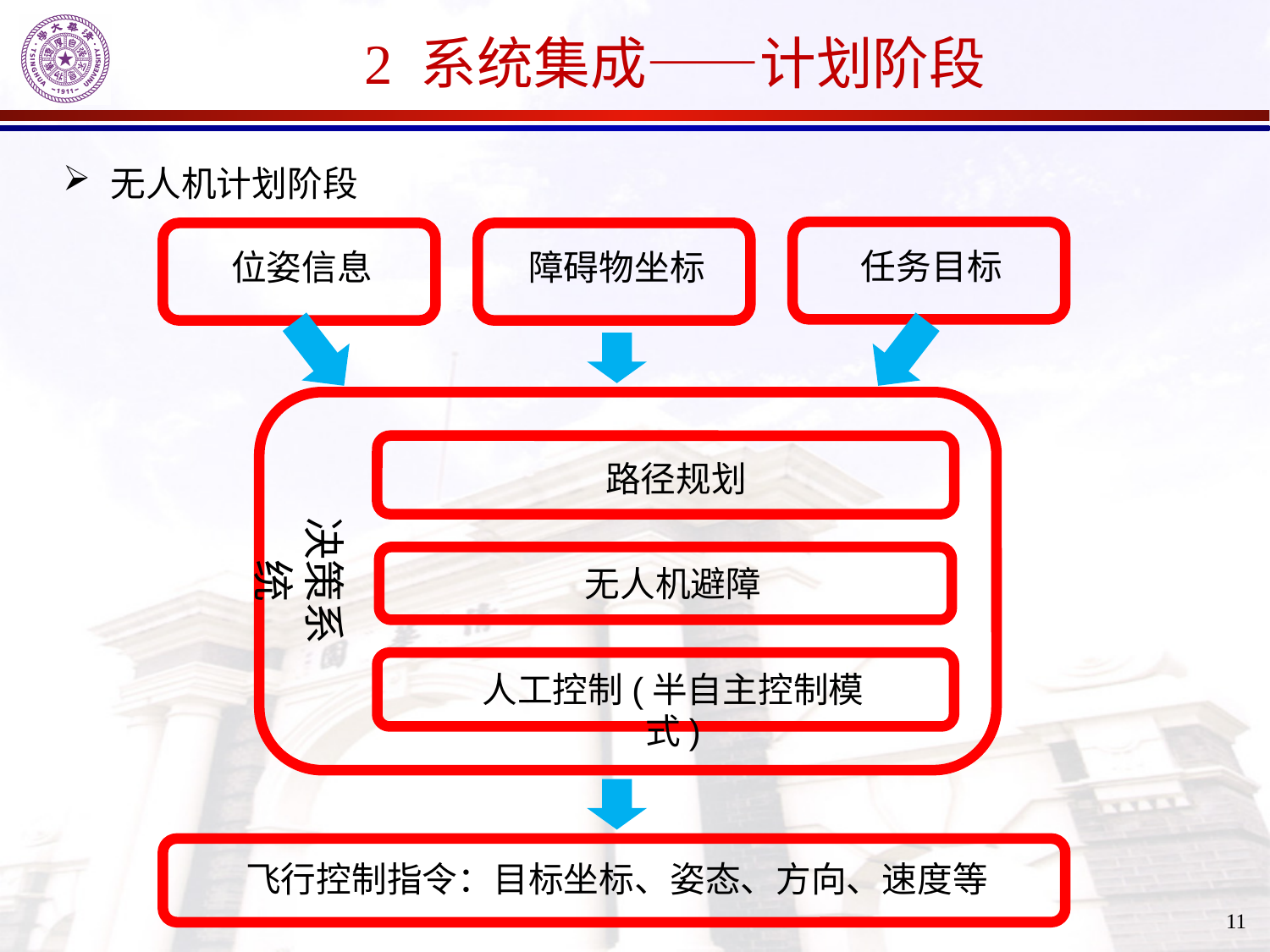

# 2 系统集成——计划阶段
无人机计划阶段

任务目标

位姿信息

障碍物坐标

决策系统

路径规划

无人机避障

人工控制(半自主控制模式)

飞行控制指令：目标坐标、姿态、方向、速度等
11